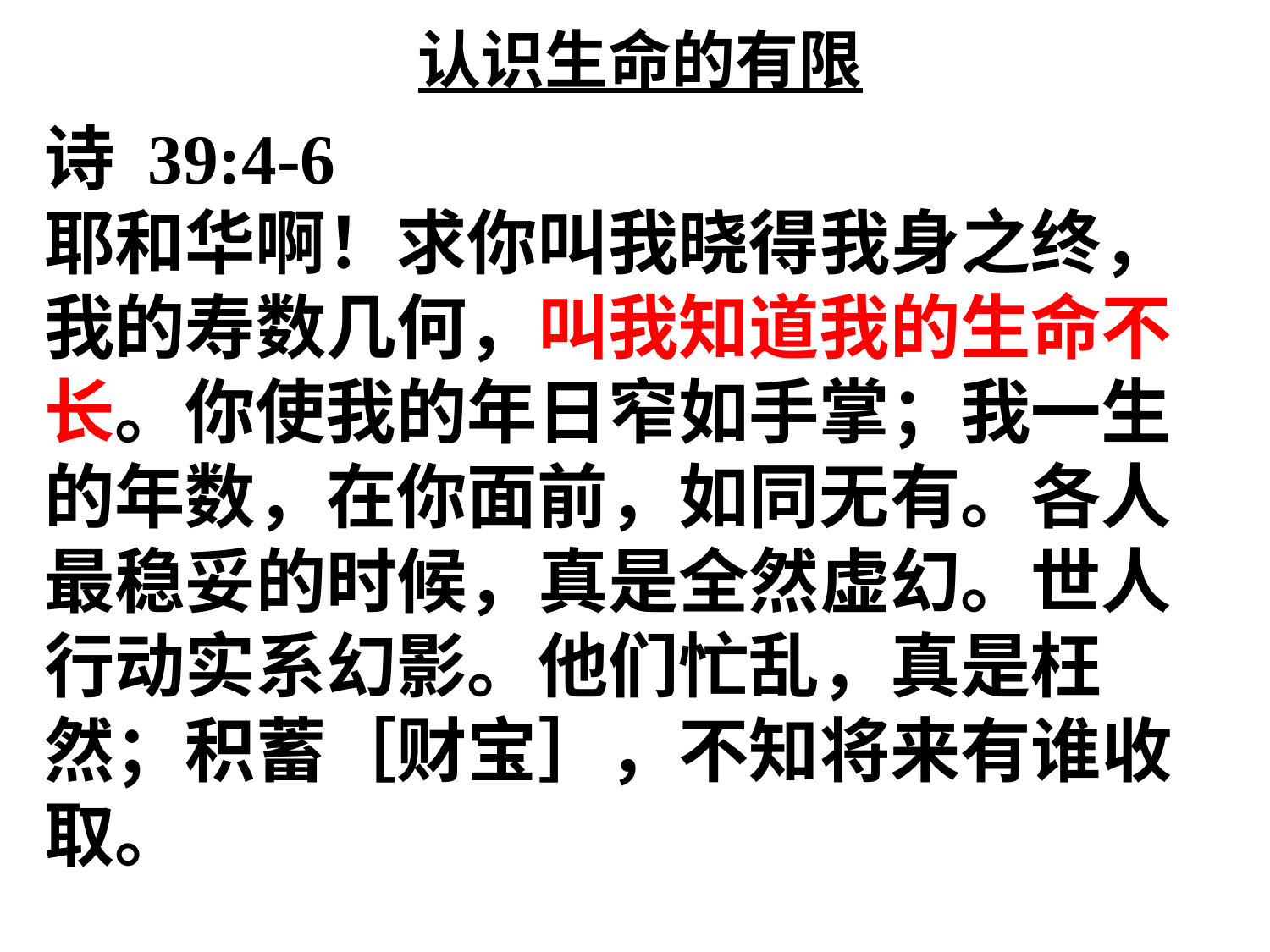

# 认识生命的有限
诗 39:4-6
耶和华啊！求你叫我晓得我身之终，我的寿数几何，叫我知道我的生命不长。你使我的年日窄如手掌；我一生的年数，在你面前，如同无有。各人最稳妥的时候，真是全然虚幻。世人行动实系幻影。他们忙乱，真是枉然；积蓄［财宝］，不知将来有谁收取。